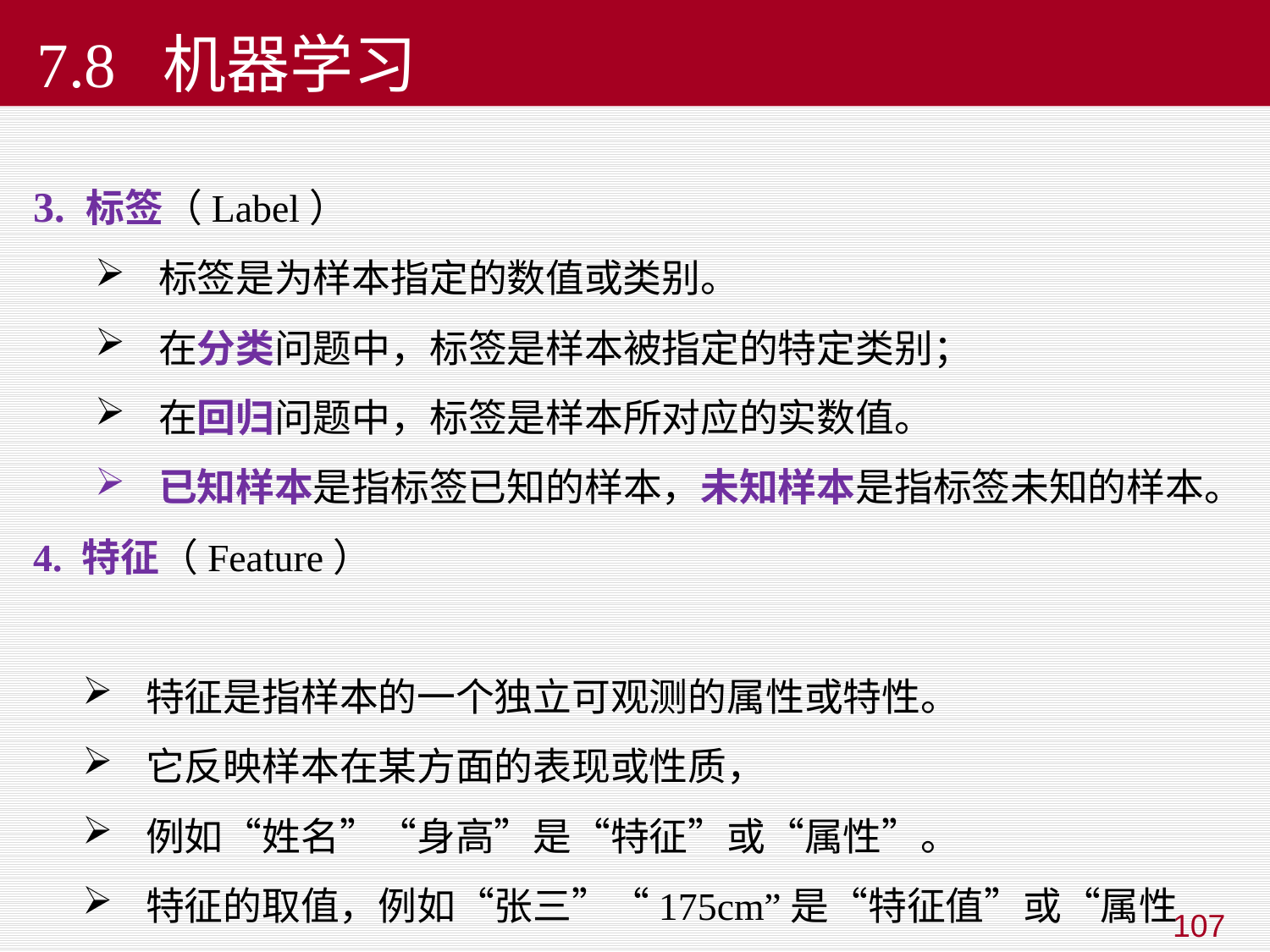

7.8  机器学习

3. 标签（Label）
标签是为样本指定的数值或类别。
在分类问题中，标签是样本被指定的特定类别；
在回归问题中，标签是样本所对应的实数值。
已知样本是指标签已知的样本，未知样本是指标签未知的样本。
4. 特征（Feature）
特征是指样本的一个独立可观测的属性或特性。
它反映样本在某方面的表现或性质，
例如“姓名”“身高”是“特征”或“属性”。
特征的取值，例如“张三”“175cm”是“特征值”或“属性值”。
107